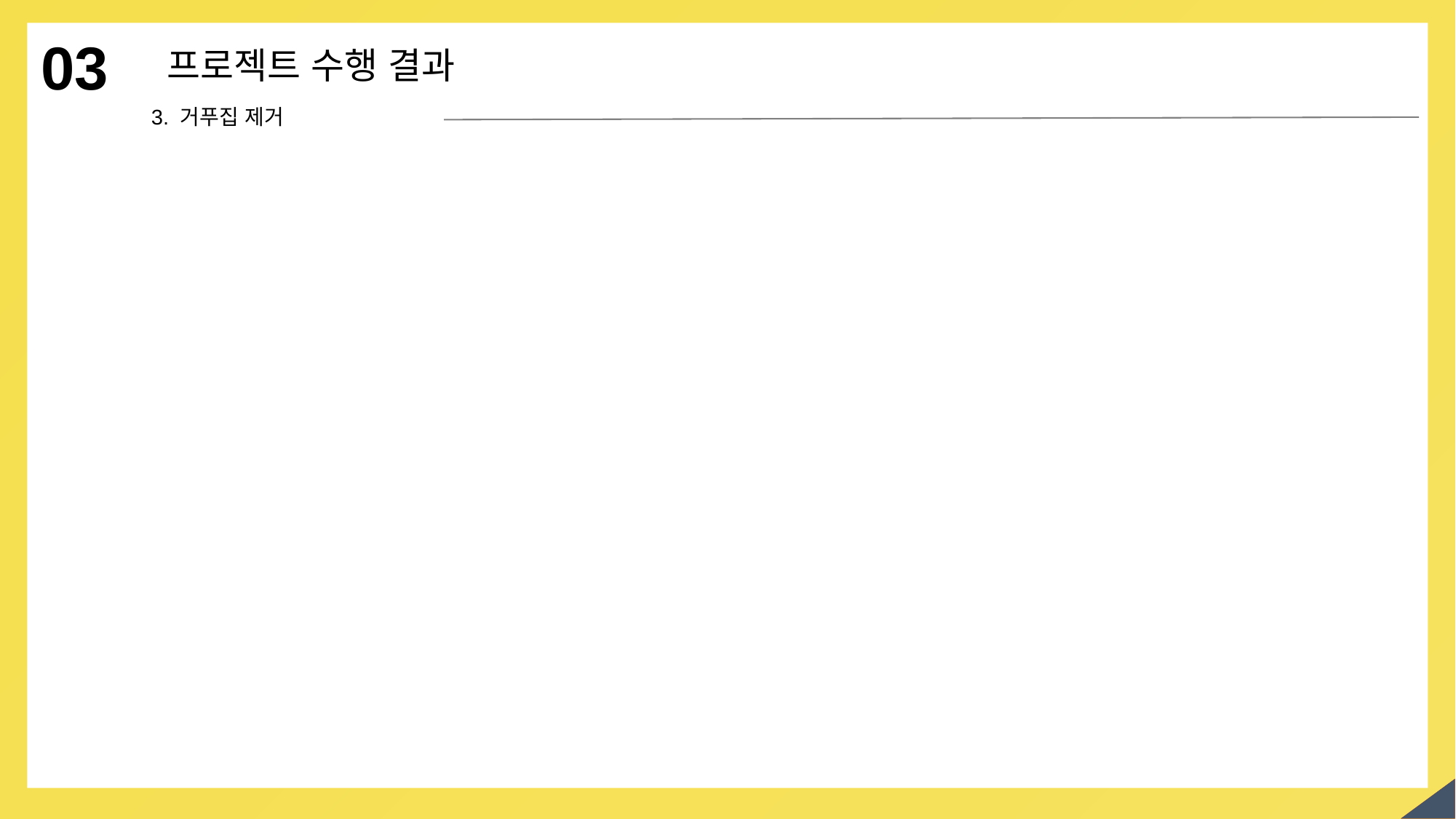

03
프로젝트 수행 결과
3. 거푸집 제거